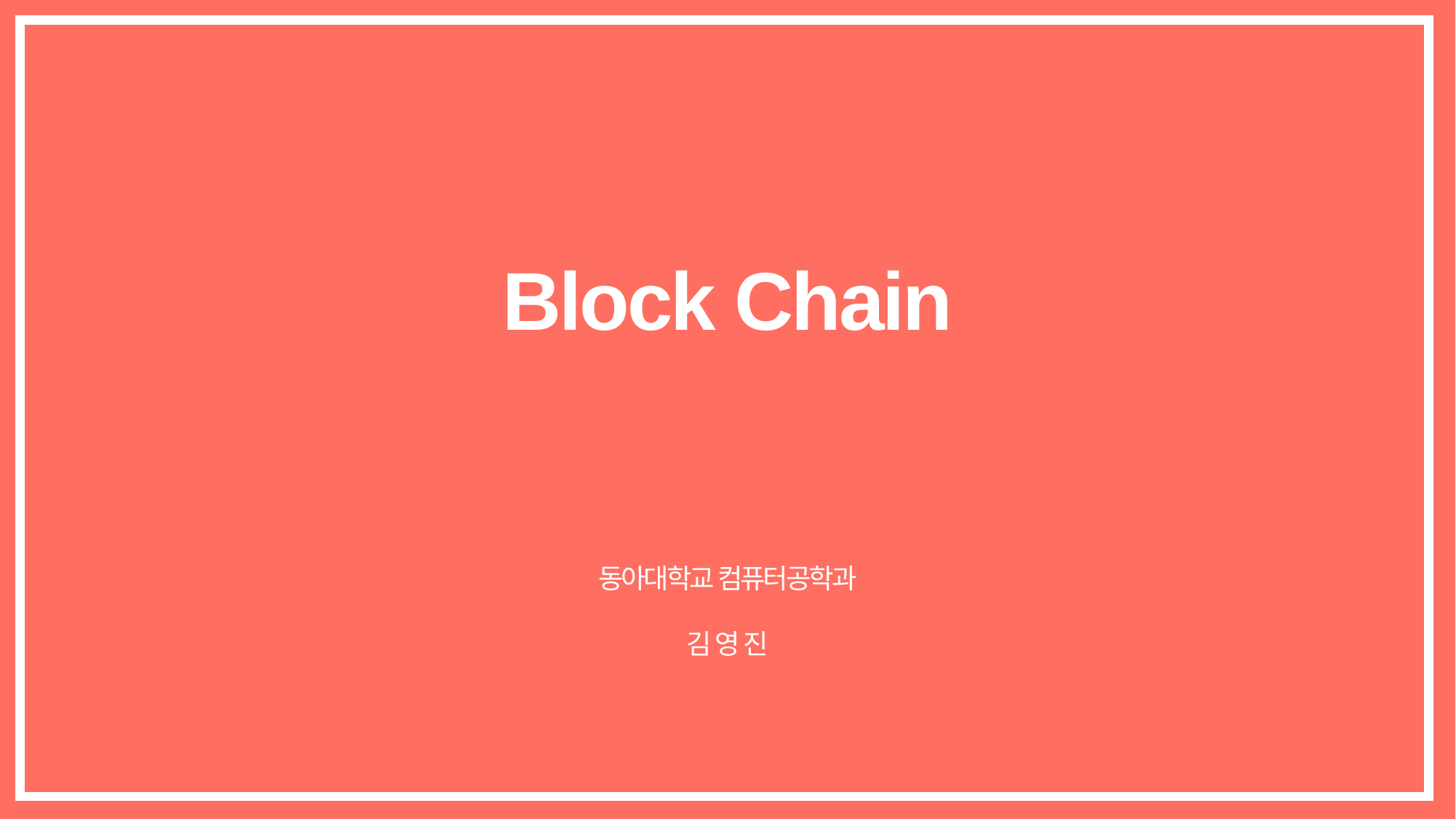

Block Chain
동아대학교 컴퓨터공학과

김 영 진